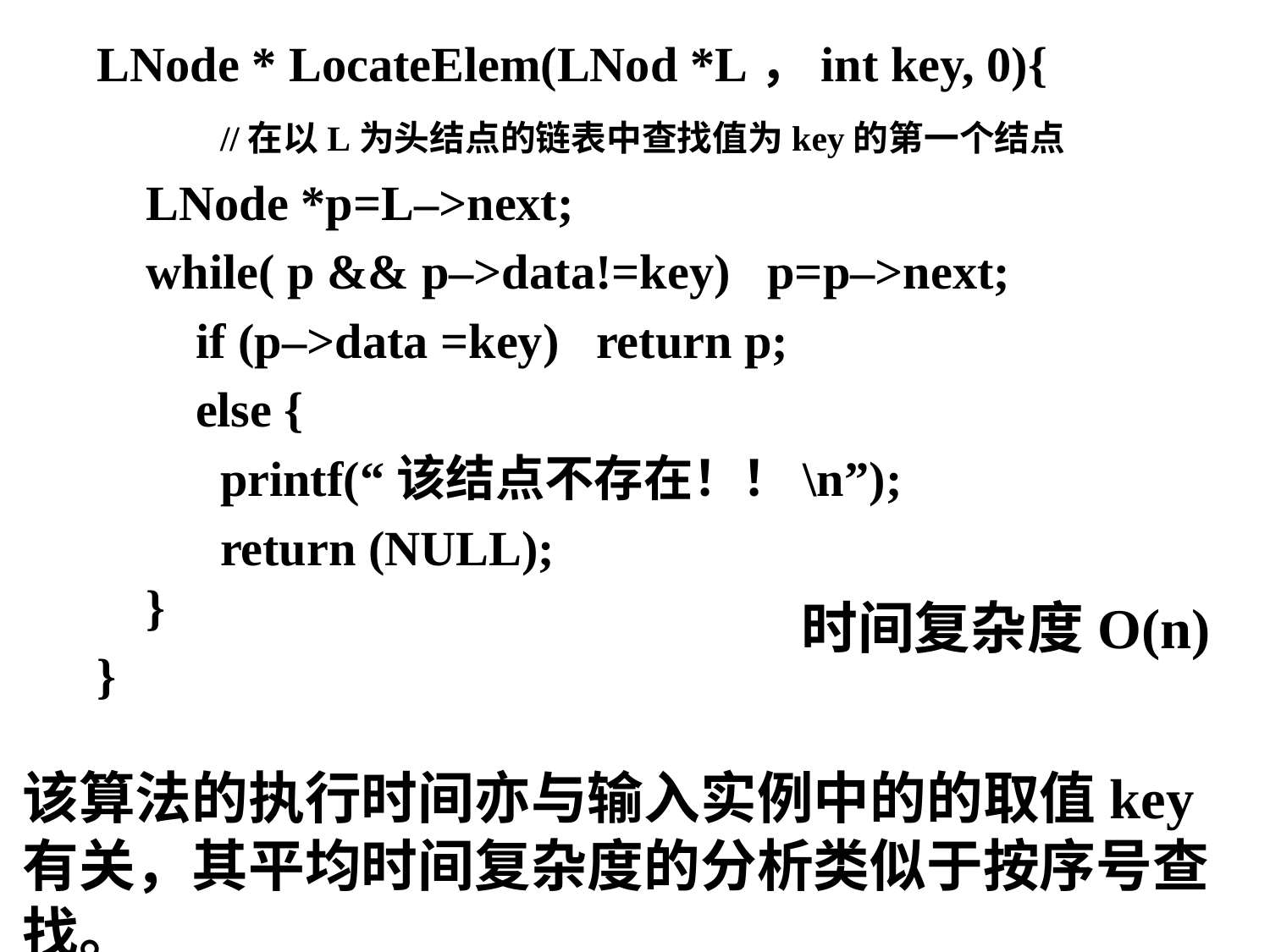

LNode * LocateElem(LNod *L，int key, 0){
          //在以L为头结点的链表中查找值为key的第一个结点
    LNode *p=L–>next;
    while( p && p–>data!=key)   p=p–>next;
        if (p–>data =key)   return p;
        else {
          printf(“该结点不存在！！\n”);
          return (NULL);
    }
}
时间复杂度O(n)
该算法的执行时间亦与输入实例中的的取值key有关，其平均时间复杂度的分析类似于按序号查找。